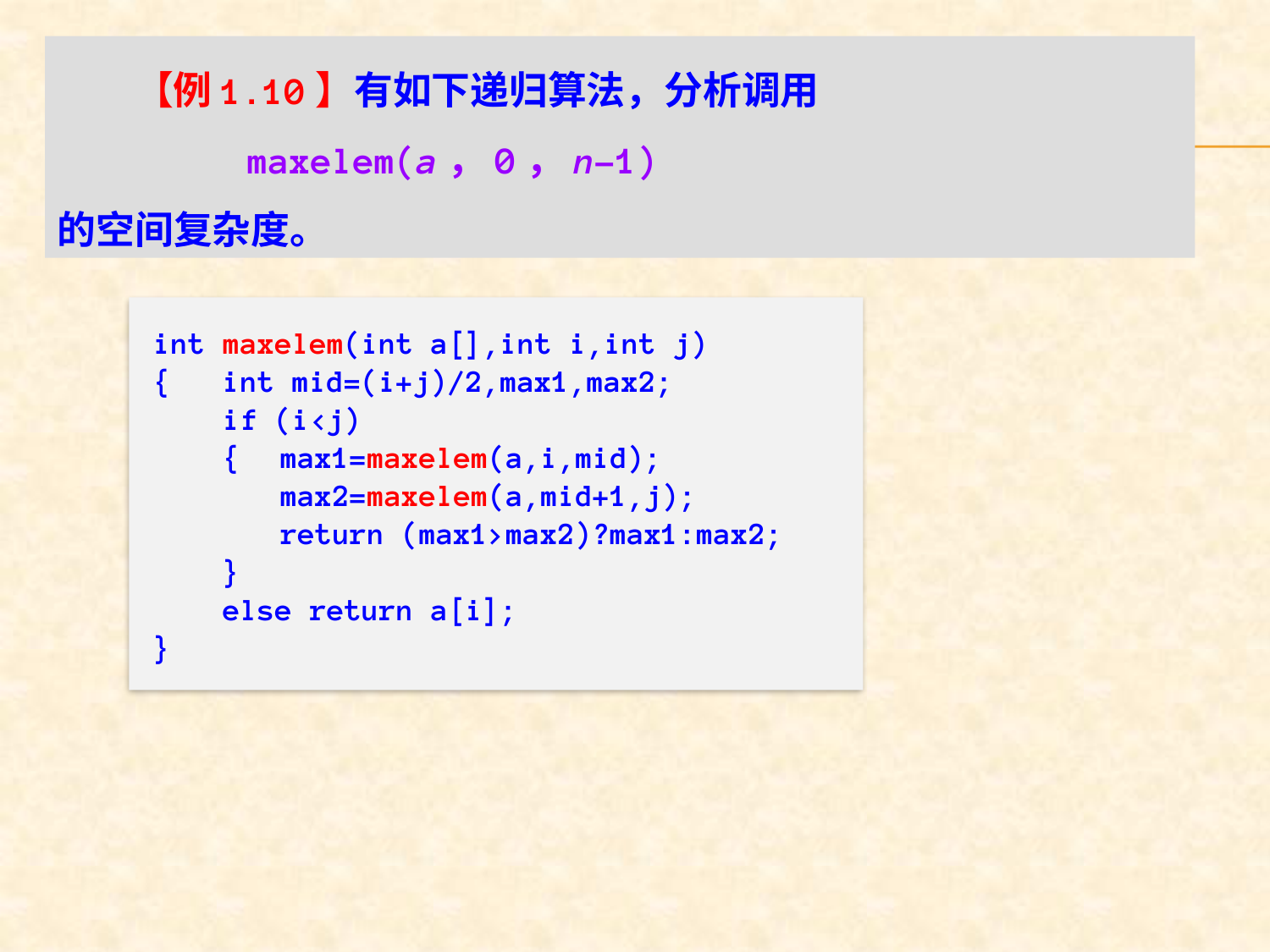

【例1.10】有如下递归算法，分析调用
         maxelem(a，0，n-1)
的空间复杂度。
int maxelem(int a[],int i,int j)
{   int mid=(i+j)/2,max1,max2;
    if (i<j)
    {	max1=maxelem(a,i,mid);
	max2=maxelem(a,mid+1,j);
	return (max1>max2)?max1:max2;
    }
    else return a[i];
}